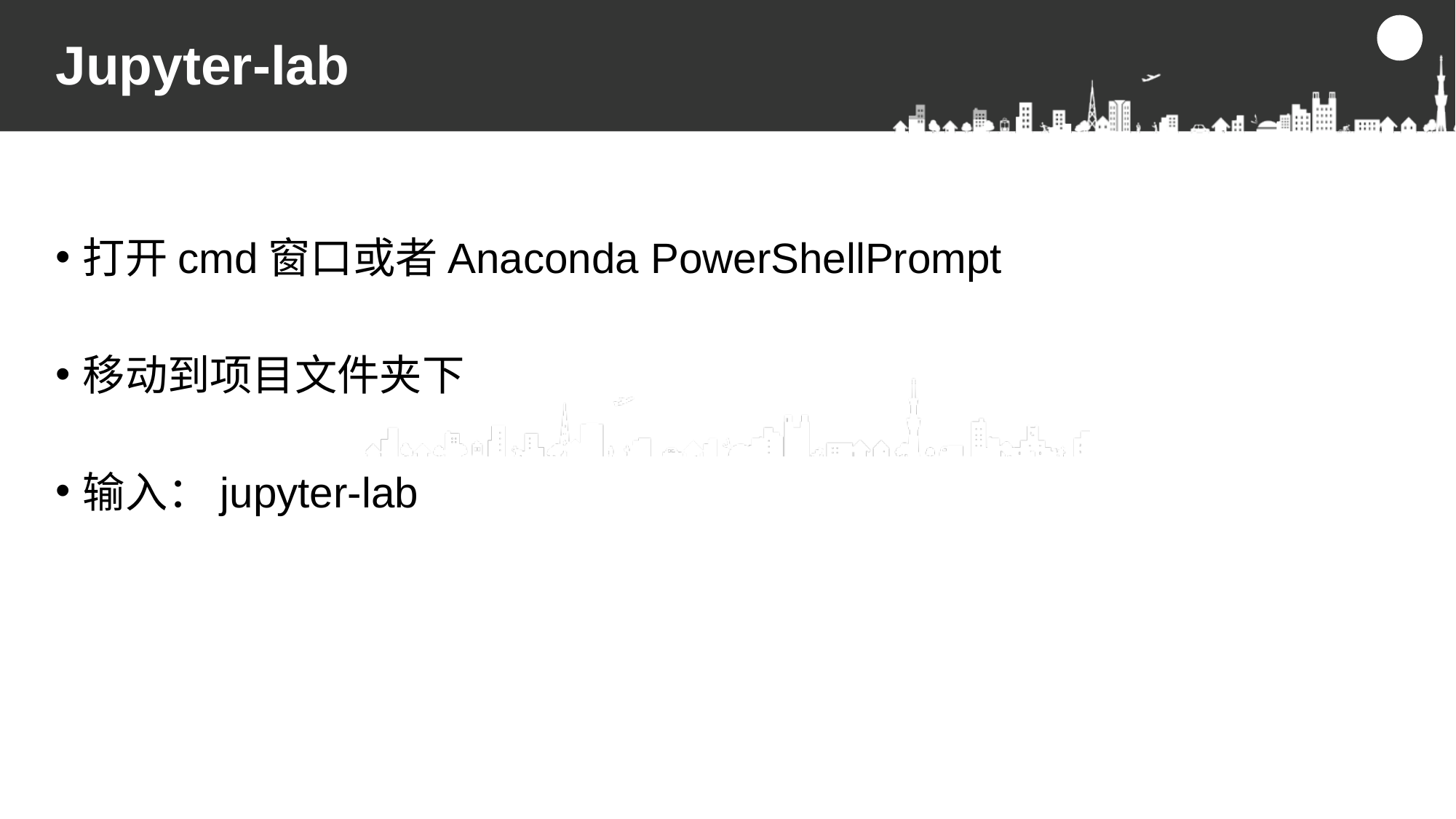

# Jupyter-lab
24
打开cmd窗口或者Anaconda PowerShellPrompt
移动到项目文件夹下
输入：jupyter-lab